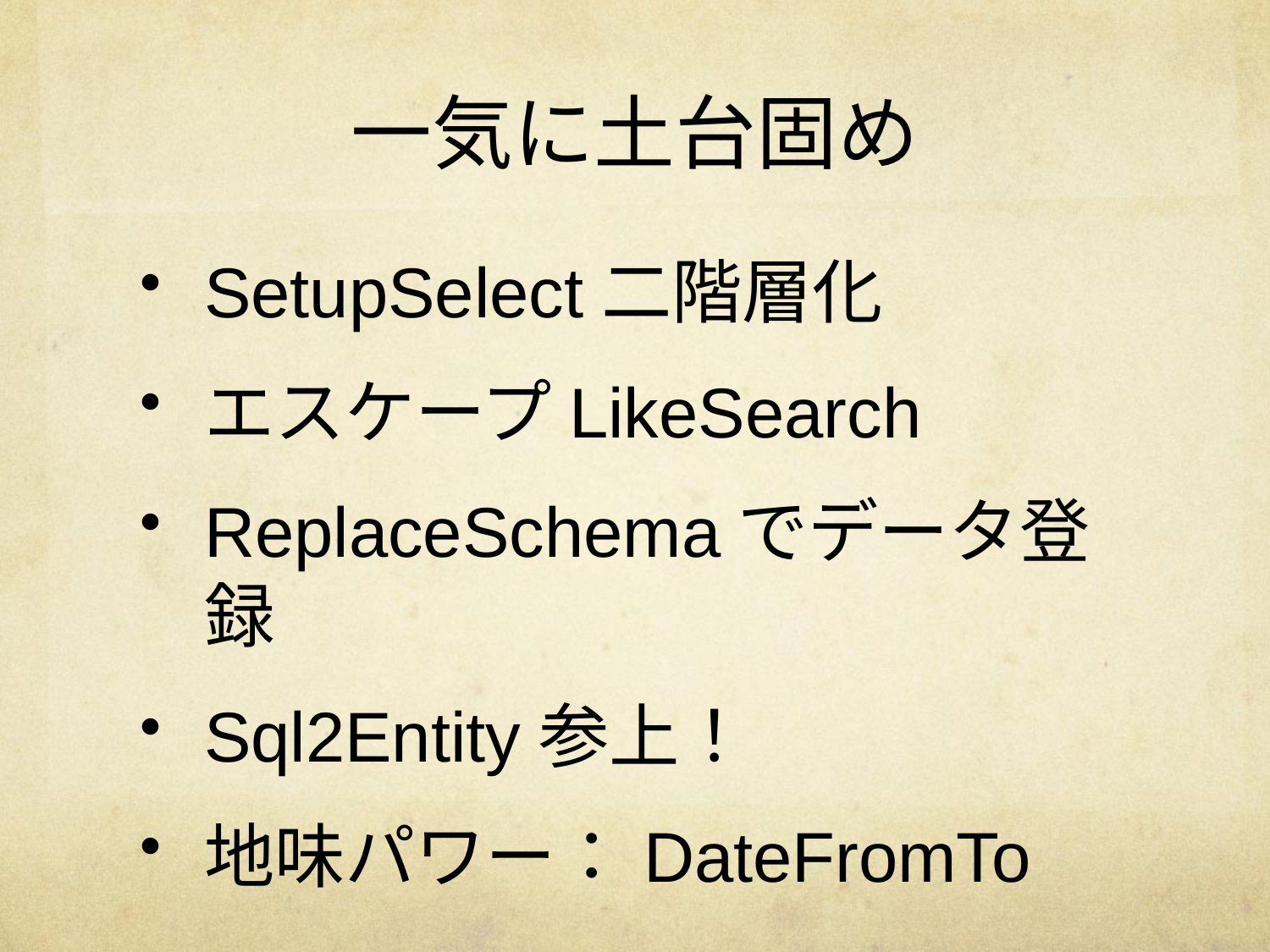

# 一気に土台固め
SetupSelect二階層化
エスケープLikeSearch
ReplaceSchemaでデータ登録
Sql2Entity参上！
地味パワー：DateFromTo